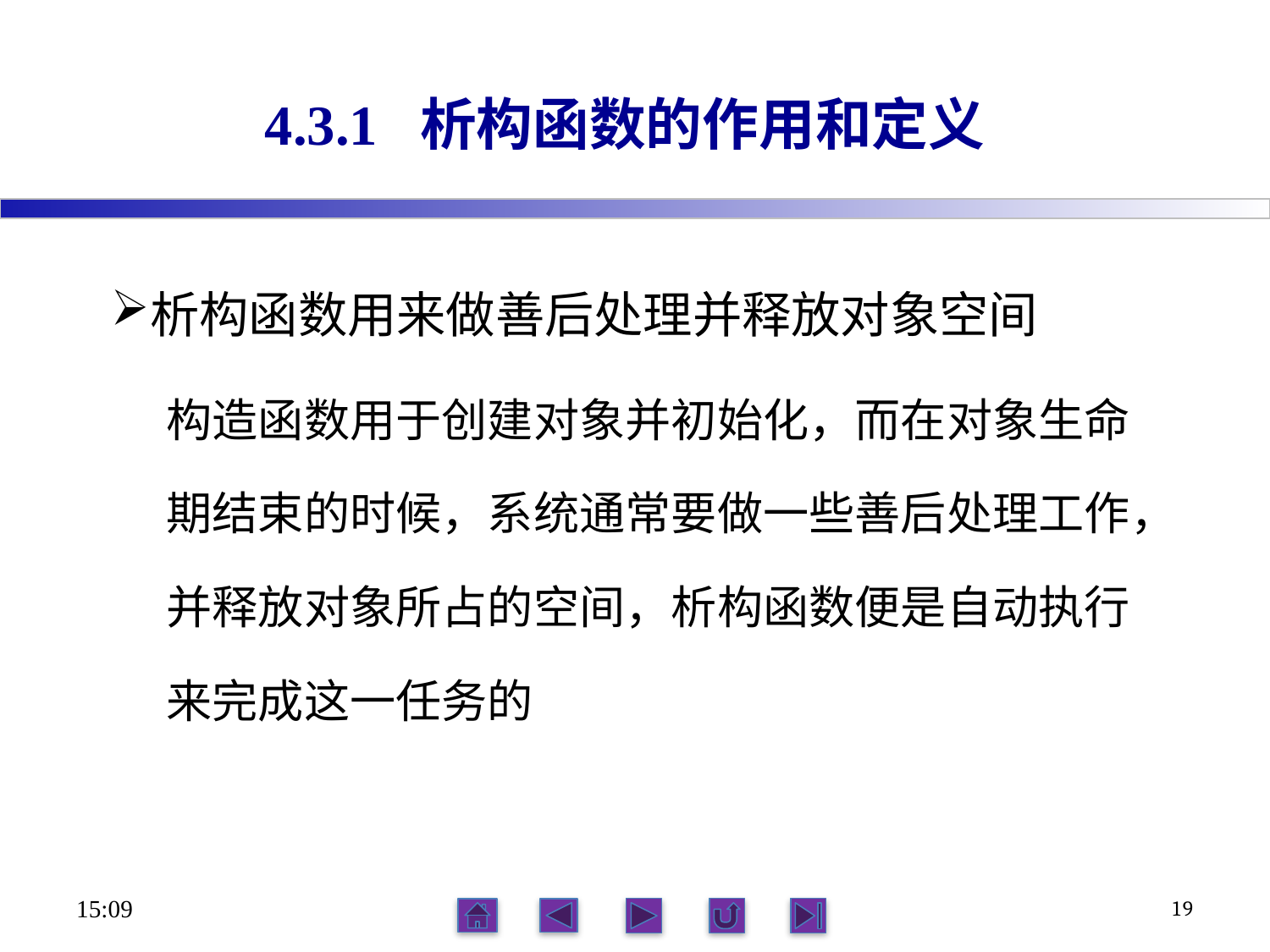

# 4.3.1  析构函数的作用和定义
析构函数用来做善后处理并释放对象空间
构造函数用于创建对象并初始化，而在对象生命期结束的时候，系统通常要做一些善后处理工作，并释放对象所占的空间，析构函数便是自动执行来完成这一任务的

15:09
19